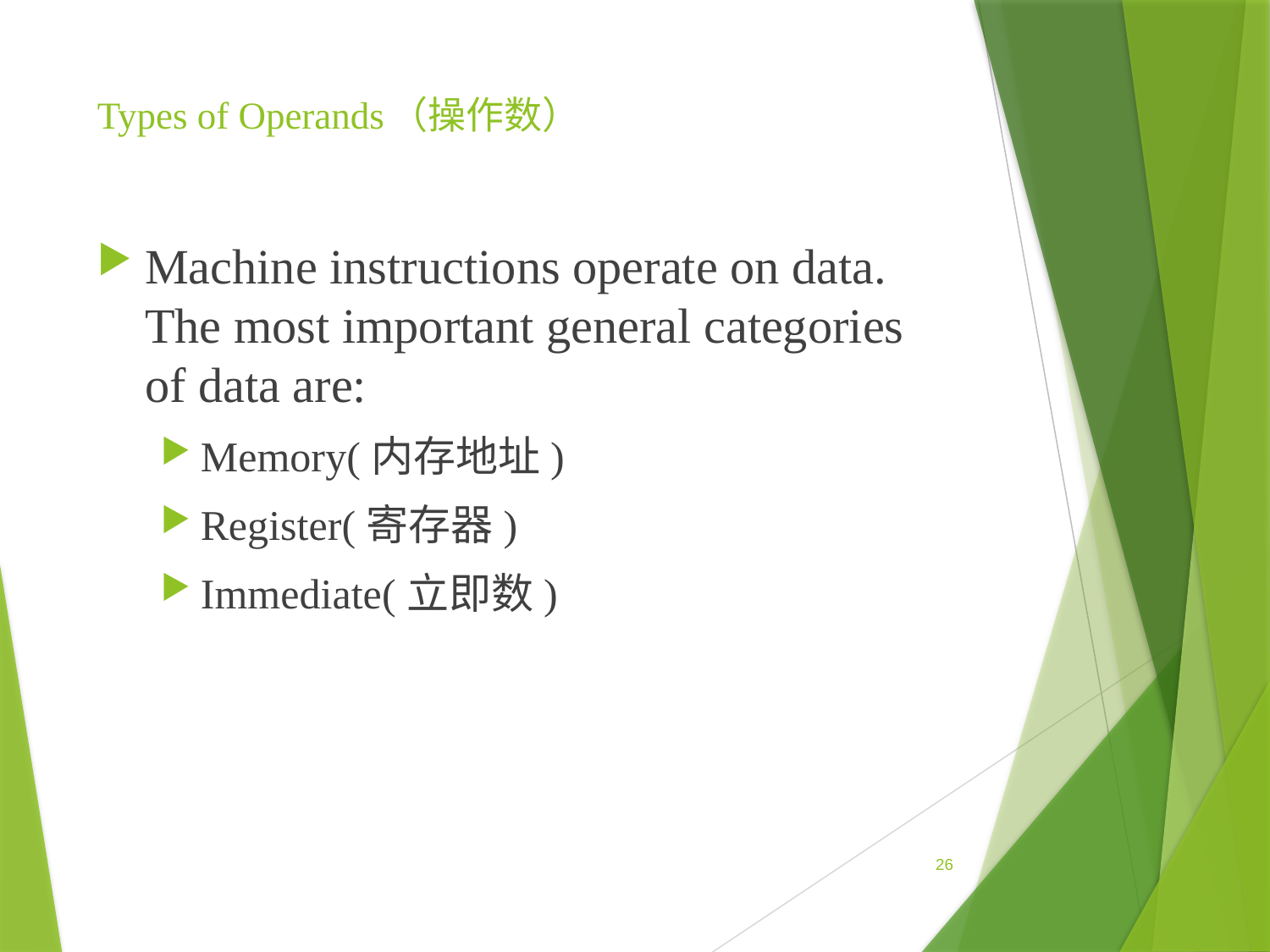

# Types of Operands（操作数）
Machine instructions operate on data. The most important general categories of data are:
Memory(内存地址)
Register(寄存器)
Immediate(立即数)
26